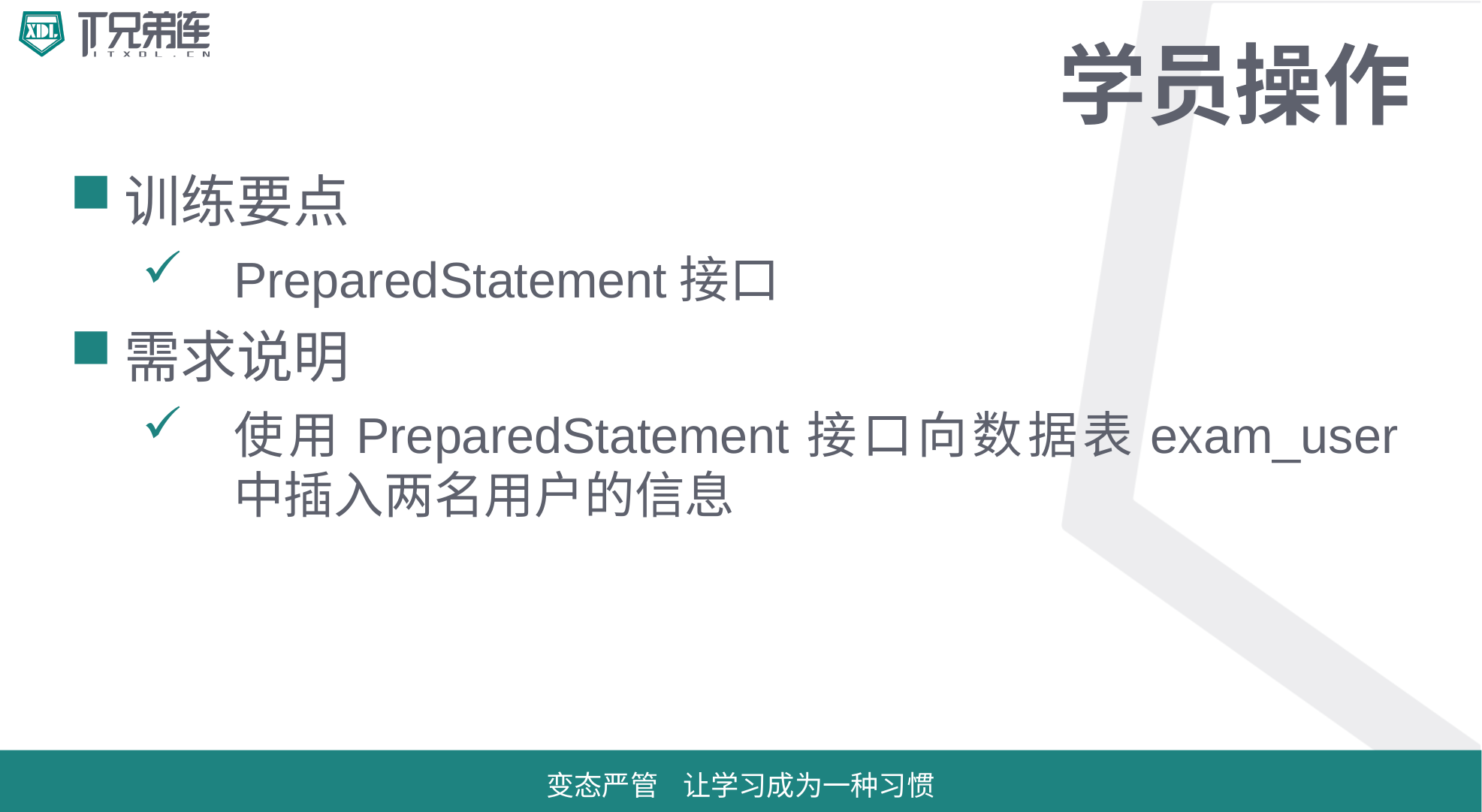

# 学员操作
训练要点
PreparedStatement接口
需求说明
使用PreparedStatement接口向数据表exam_user中插入两名用户的信息